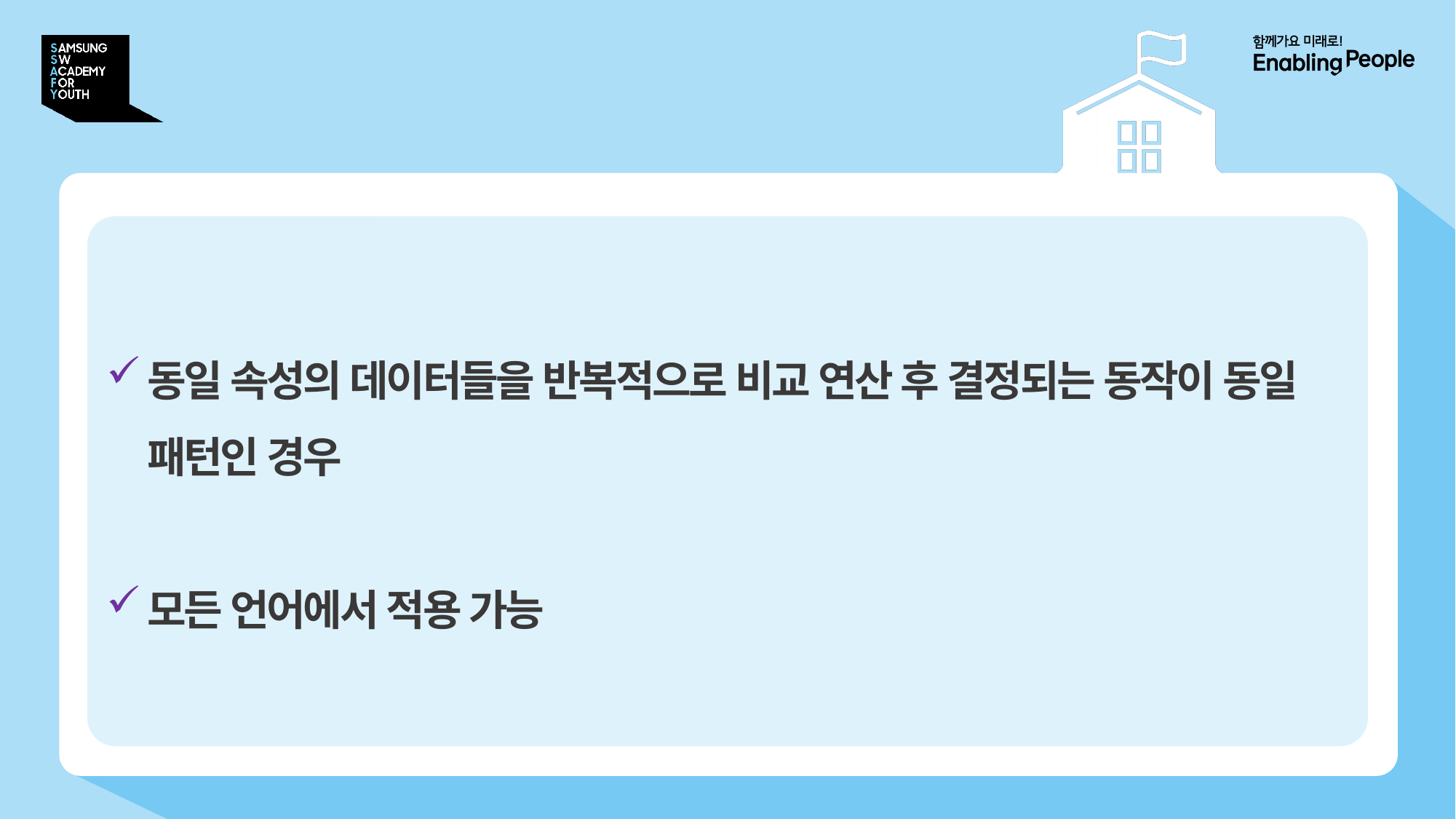

# 컬렉션 적용
동일 속성의 데이터들을 반복적으로 비교 연산 후 결정되는 동작이 동일 패턴인 경우

모든 언어에서 적용 가능